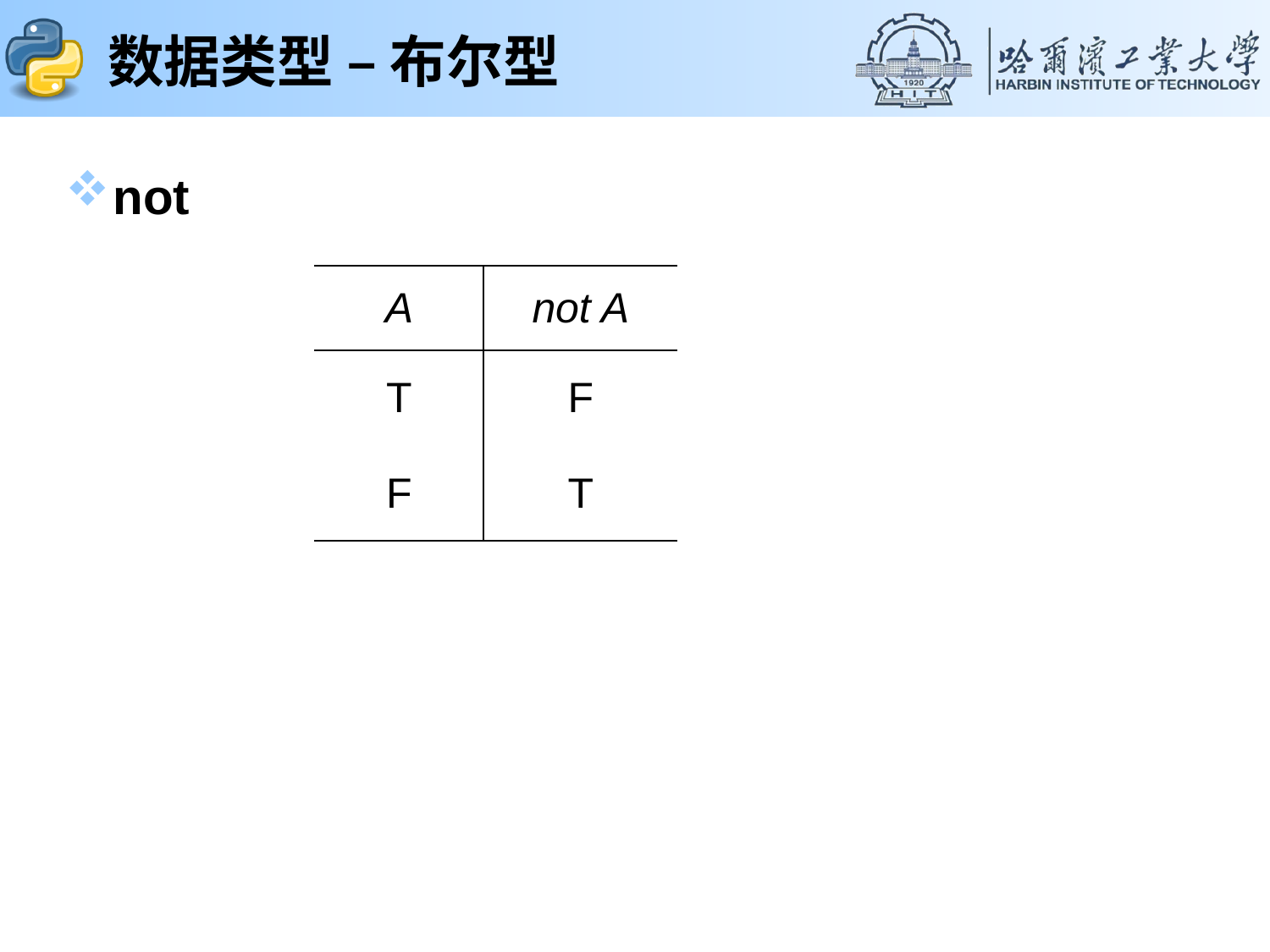

# 数据类型 – 布尔型
not
| A | not A |
| --- | --- |
| T | F |
| F | T |